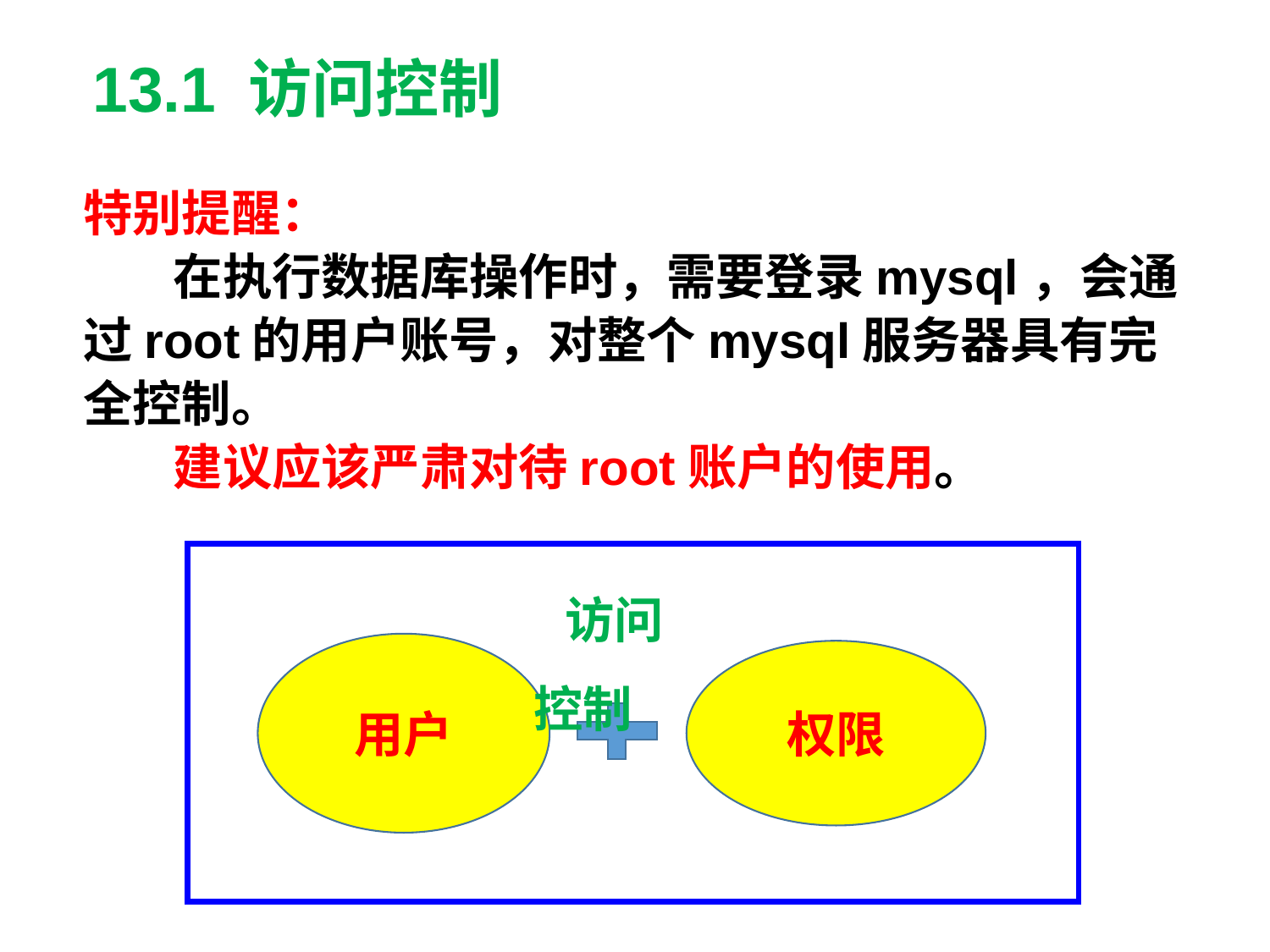

13.1 访问控制
特别提醒：
       在执行数据库操作时，需要登录mysql，会通过root的用户账号，对整个mysql服务器具有完全控制。
       建议应该严肃对待root账户的使用。

访问控制
用户
权限